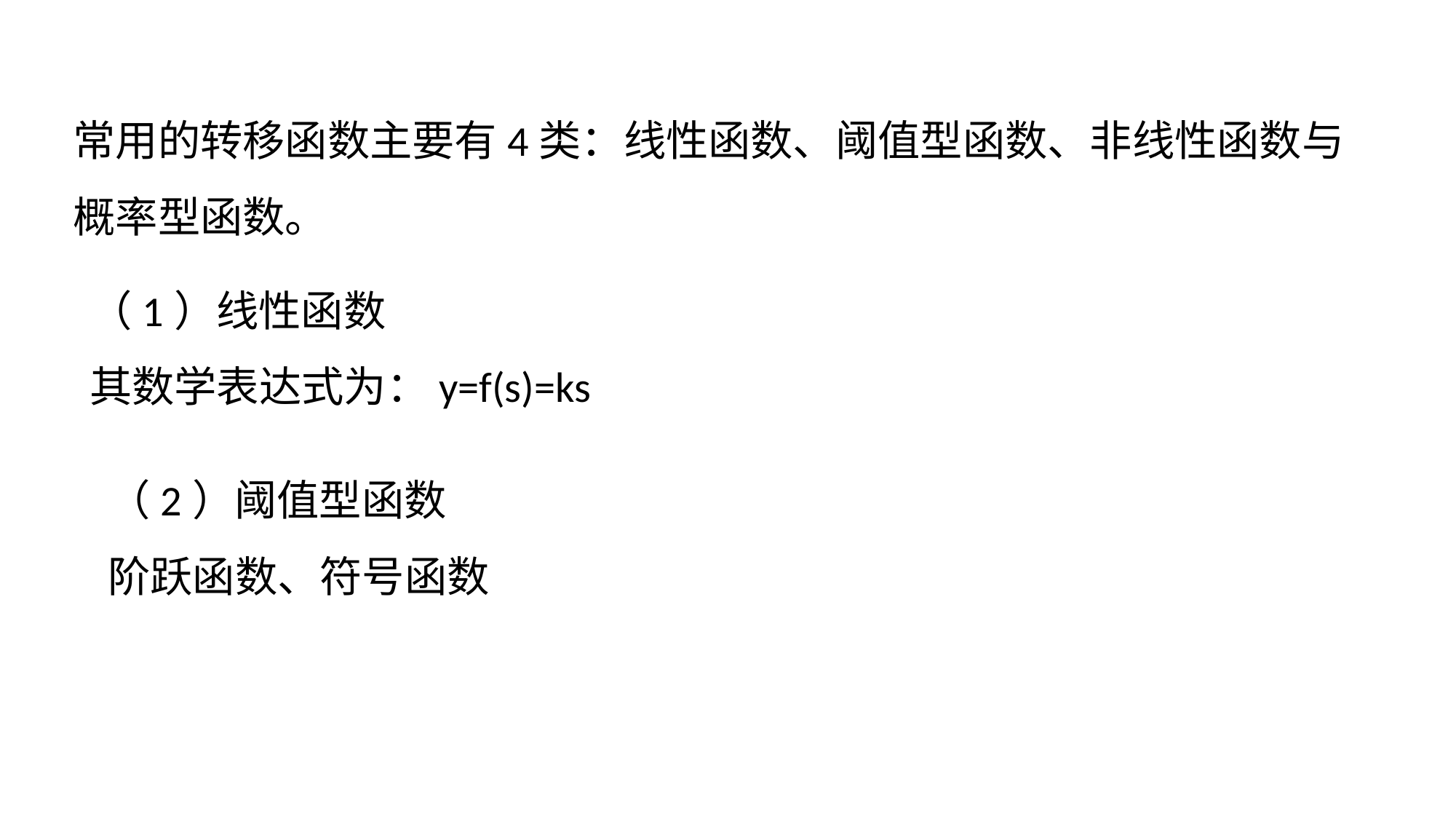

常用的转移函数主要有4类：线性函数、阈值型函数、非线性函数与概率型函数。
（1）线性函数
其数学表达式为：y=f(s)=ks
（2）阈值型函数
阶跃函数、符号函数